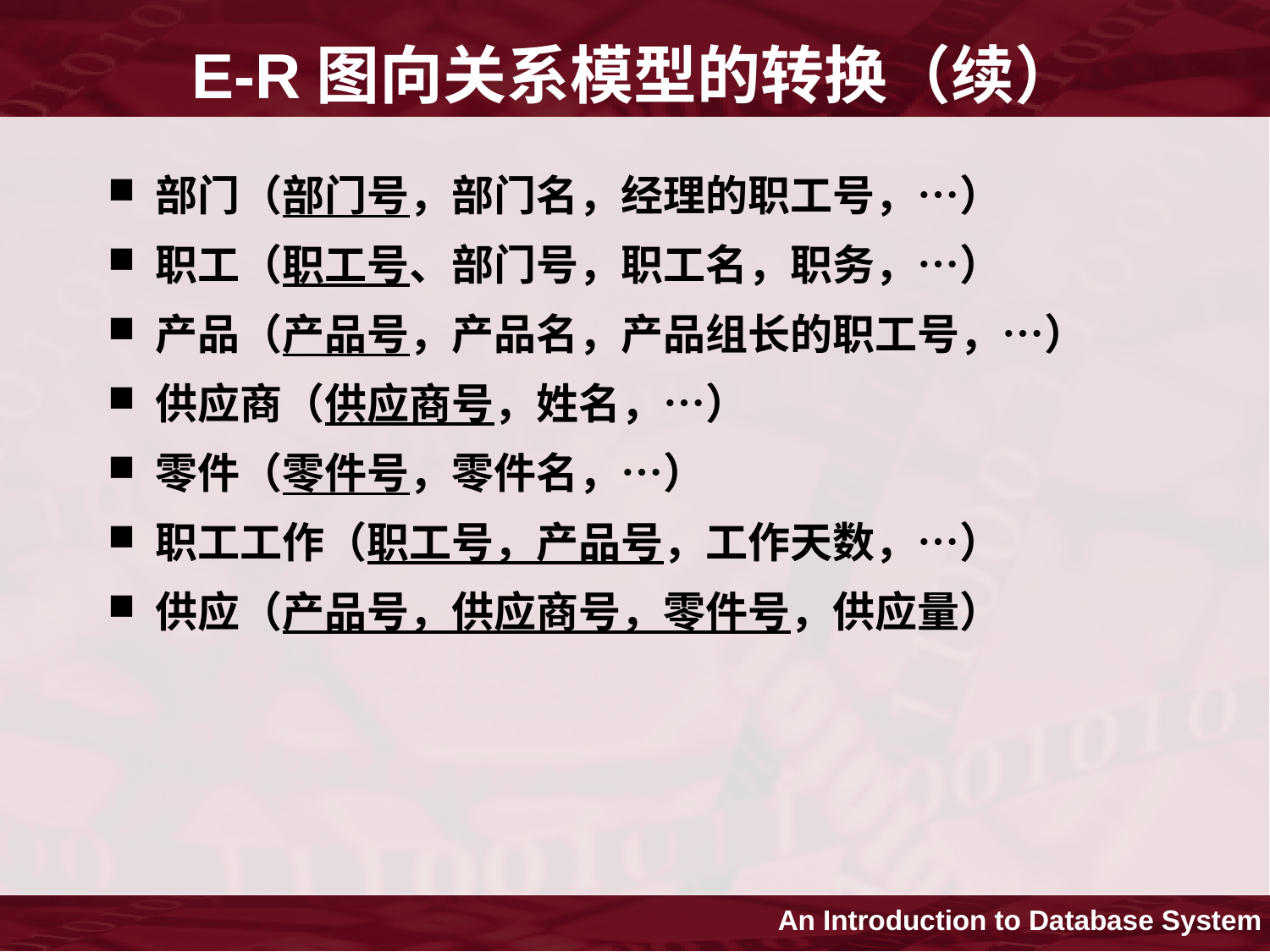

# E-R图向关系模型的转换（续）
部门（部门号，部门名，经理的职工号，…）
职工（职工号、部门号，职工名，职务，…）
产品（产品号，产品名，产品组长的职工号，…）
供应商（供应商号，姓名，…）
零件（零件号，零件名，…）
职工工作（职工号，产品号，工作天数，…）
供应（产品号，供应商号，零件号，供应量）